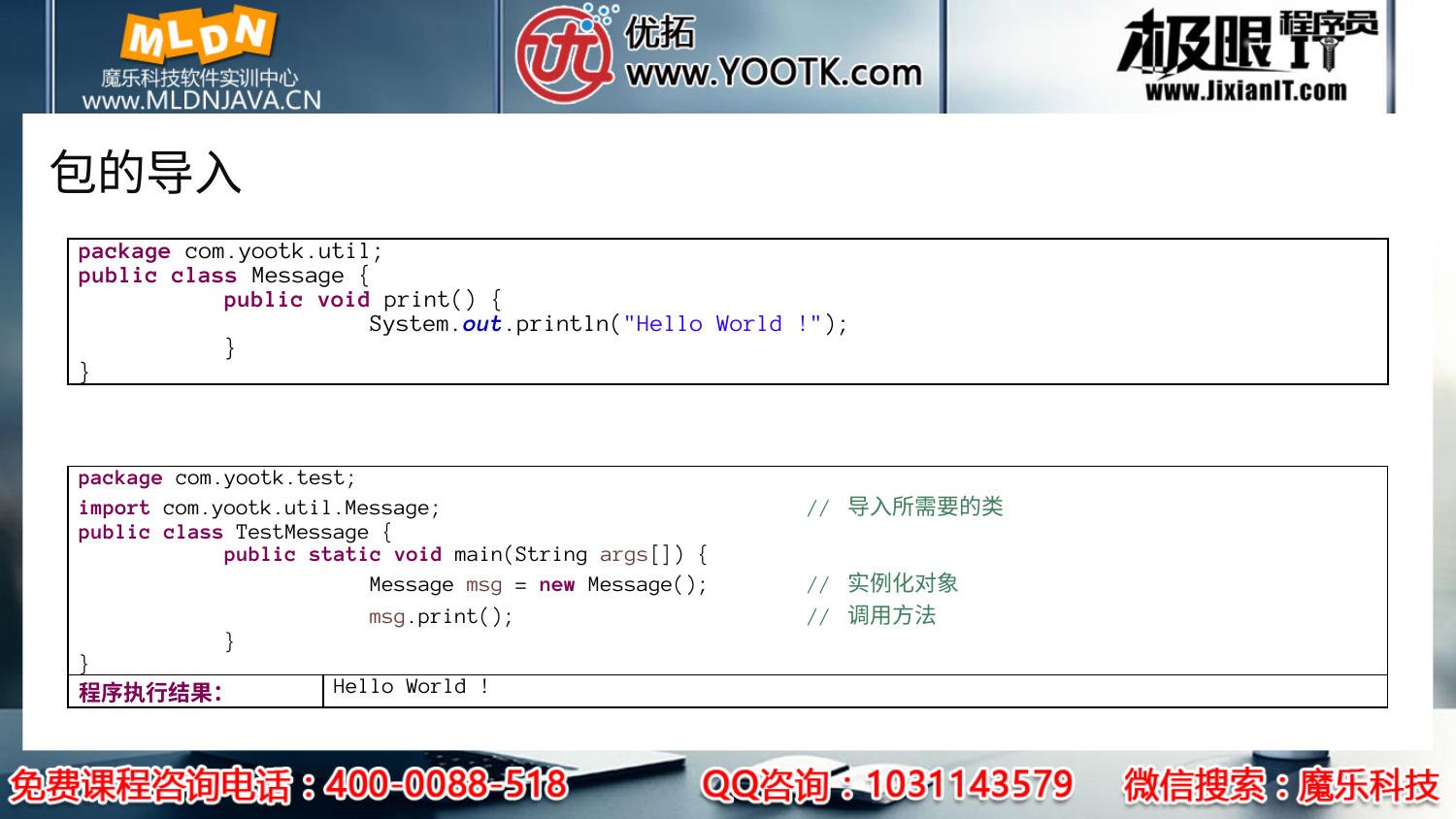

# 包的导入
| package com.yootk.util; public class Message { public void print() { System.out.println("Hello World !"); } } |
| --- |
| package com.yootk.test; import com.yootk.util.Message; // 导入所需要的类 public class TestMessage { public static void main(String args[]) { Message msg = new Message(); // 实例化对象 msg.print(); // 调用方法 } } |  |
| --- | --- |
| 程序执行结果： | Hello World ! |